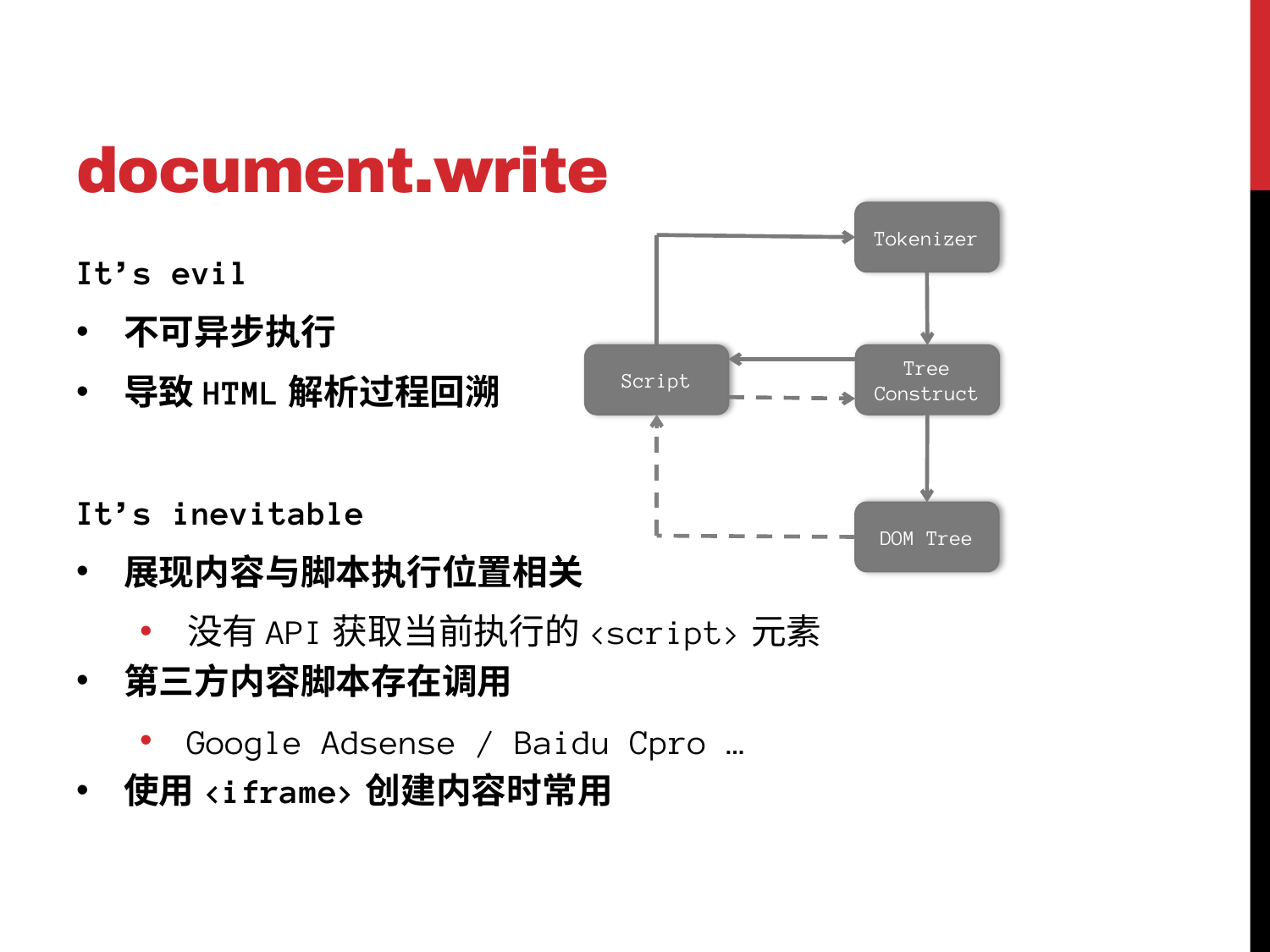

# document.write
Tokenizer
Script
Tree Construct
DOM Tree
It’s evil
不可异步执行
导致HTML解析过程回溯

It’s inevitable
展现内容与脚本执行位置相关
没有API获取当前执行的<script>元素
第三方内容脚本存在调用
Google Adsense / Baidu Cpro …
使用<iframe>创建内容时常用